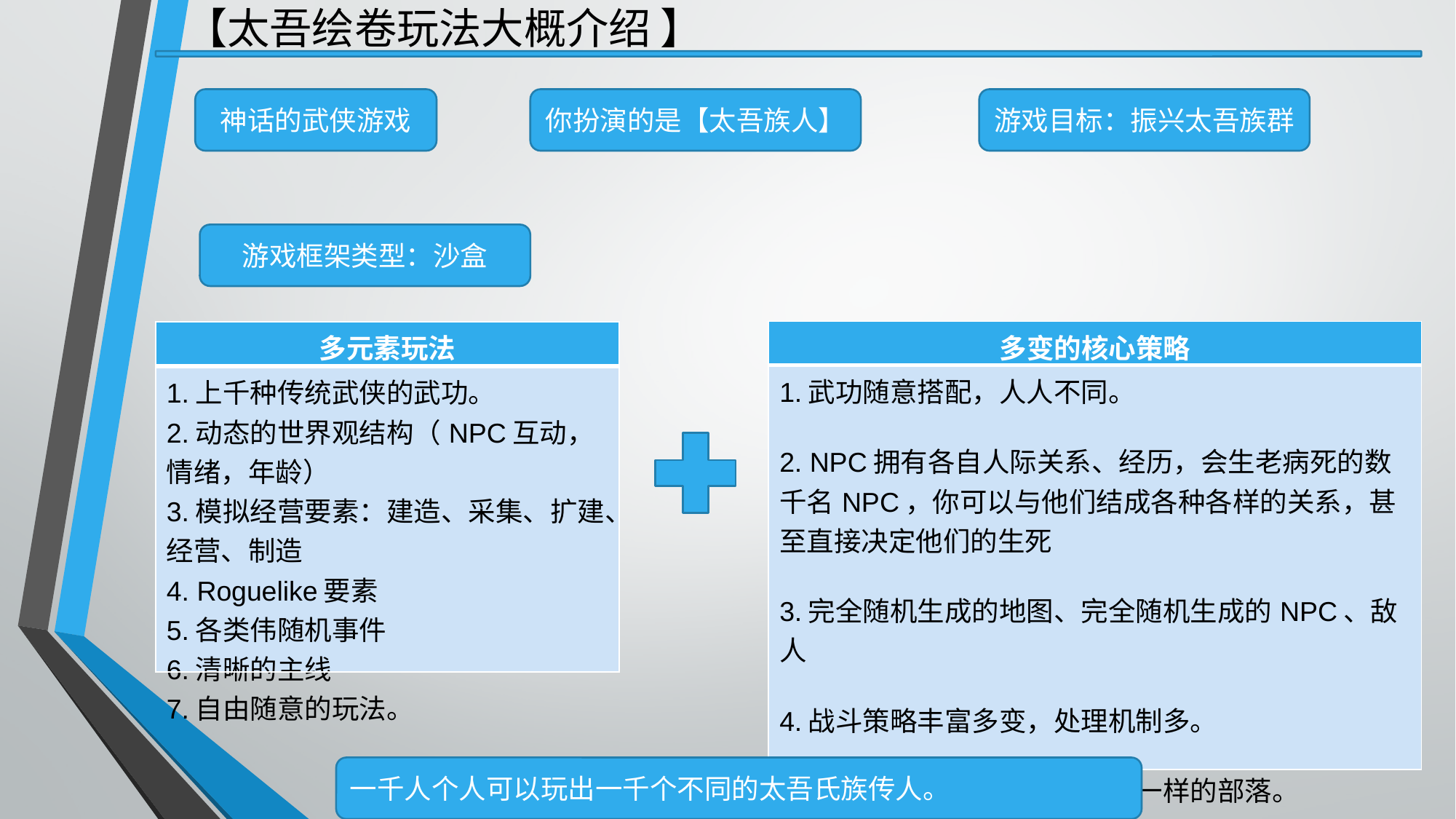

【太吾绘卷玩法大概介绍 】

游戏目标：振兴太吾族群
你扮演的是【太吾族人】
神话的武侠游戏
游戏框架类型：沙盒
| 多变的核心策略 |
| --- |
| 1.武功随意搭配，人人不同。 2. NPC拥有各自人际关系、经历，会生老病死的数千名NPC，你可以与他们结成各种各样的关系，甚至直接决定他们的生死 3.完全随机生成的地图、完全随机生成的NPC、敌人 4.战斗策略丰富多变，处理机制多。 5.个性的建设发展模式打造不一样的部落。 |
| 多元素玩法 |
| --- |
| 1.上千种传统武侠的武功。 2.动态的世界观结构（NPC互动，情绪，年龄） 3.模拟经营要素：建造、采集、扩建、经营、制造 4. Roguelike要素 5.各类伟随机事件 6.清晰的主线 7.自由随意的玩法。 |

一千人个人可以玩出一千个不同的太吾氏族传人。